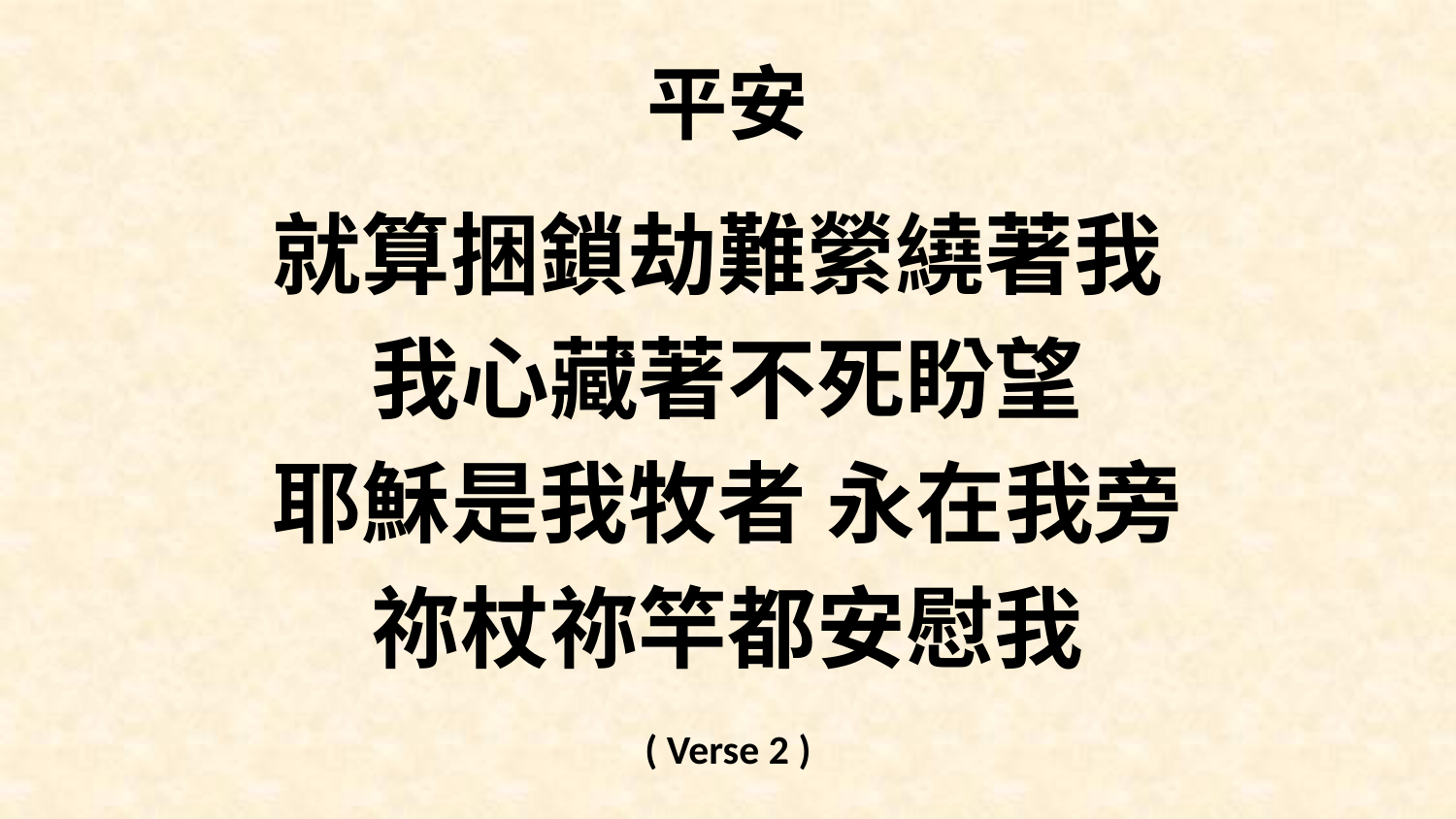

# 平安
就算捆鎖劫難縈繞著我
我心藏著不死盼望
耶穌是我牧者 永在我旁
祢杖祢竿都安慰我
( Verse 2 )